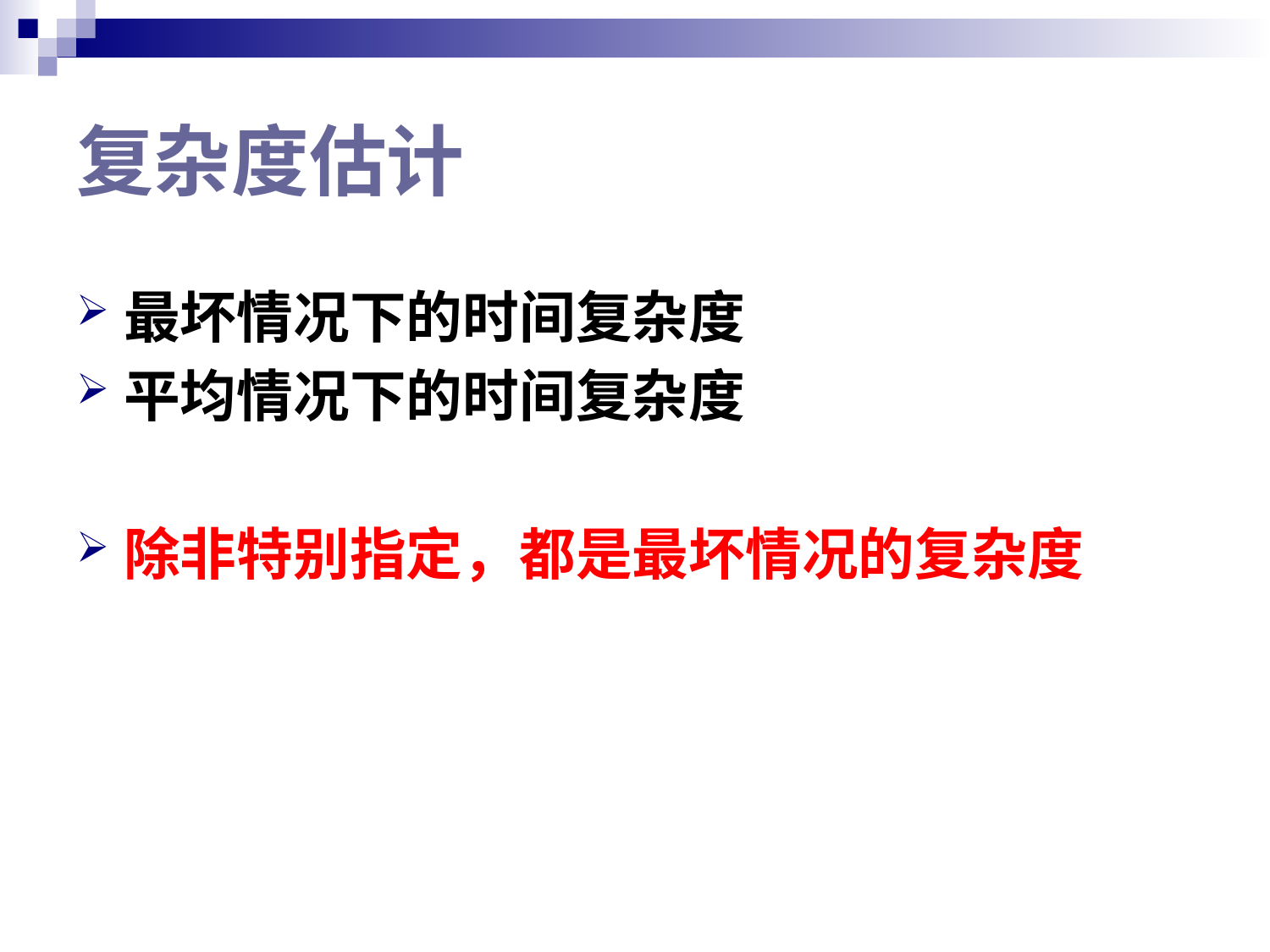

# 复杂度估计
最坏情况下的时间复杂度
平均情况下的时间复杂度

除非特别指定，都是最坏情况的复杂度